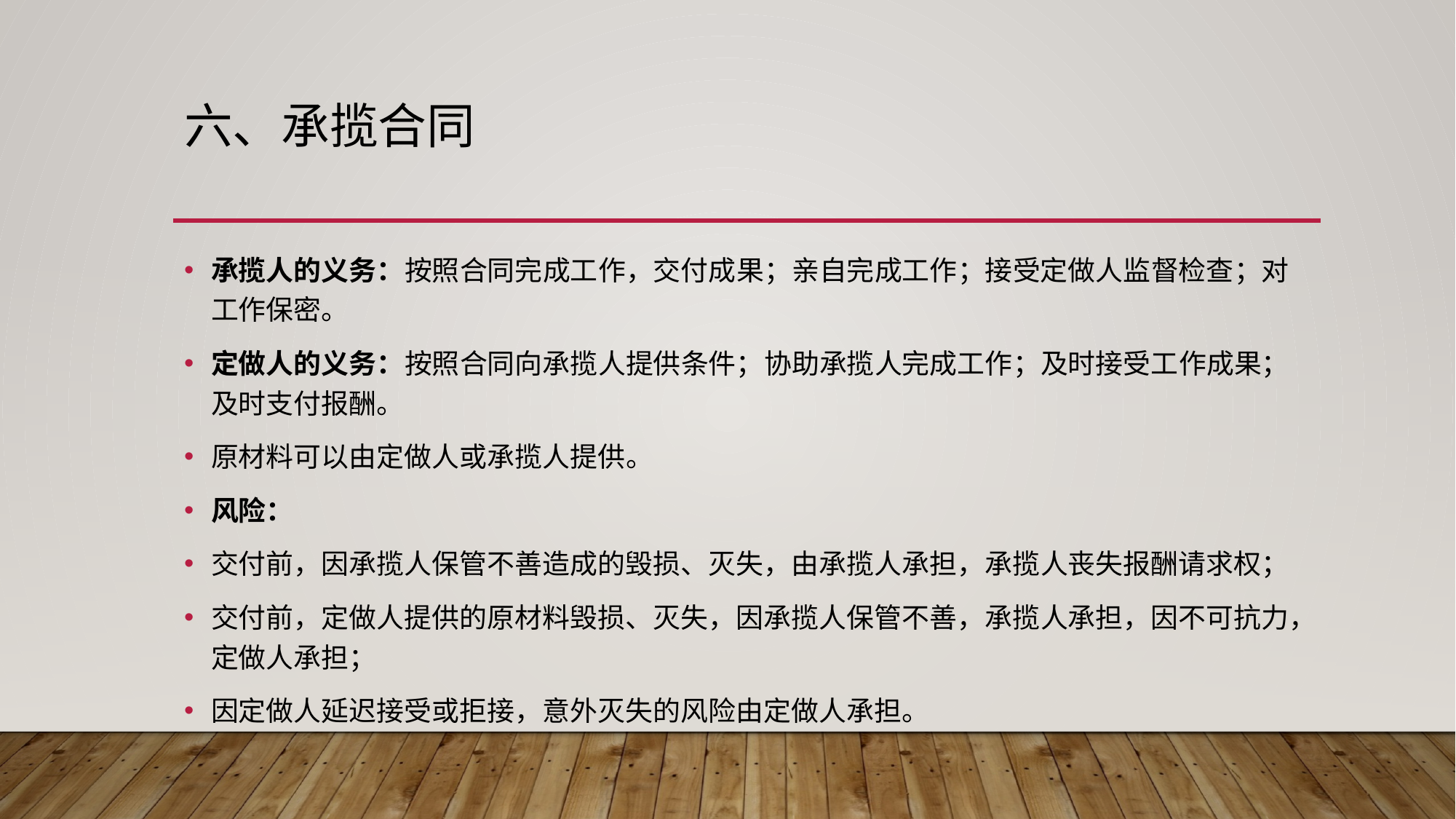

# 六、承揽合同
承揽人的义务：按照合同完成工作，交付成果；亲自完成工作；接受定做人监督检查；对工作保密。
定做人的义务：按照合同向承揽人提供条件；协助承揽人完成工作；及时接受工作成果；及时支付报酬。
原材料可以由定做人或承揽人提供。
风险：
交付前，因承揽人保管不善造成的毁损、灭失，由承揽人承担，承揽人丧失报酬请求权；
交付前，定做人提供的原材料毁损、灭失，因承揽人保管不善，承揽人承担，因不可抗力，定做人承担；
因定做人延迟接受或拒接，意外灭失的风险由定做人承担。